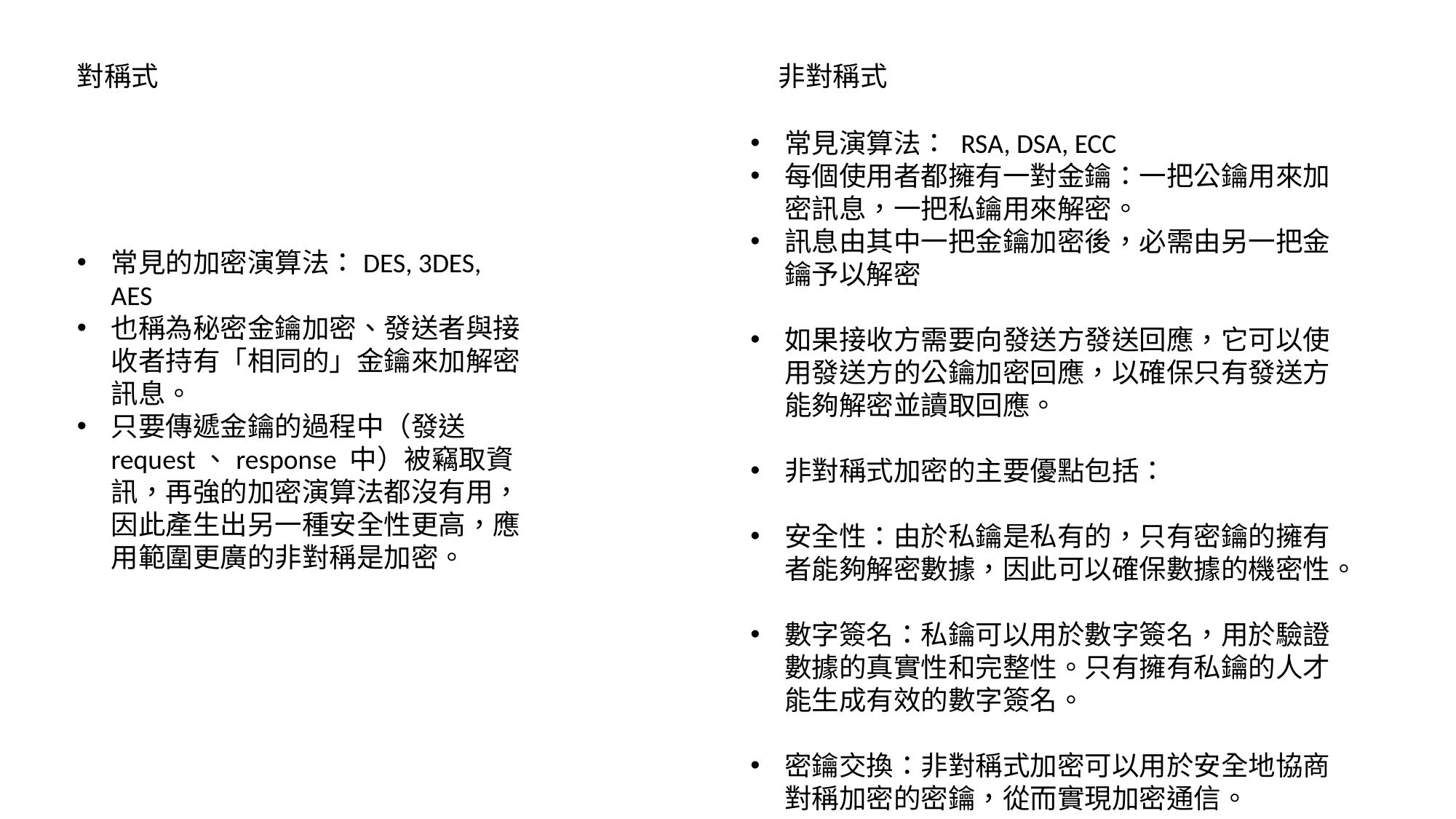

非對稱式
對稱式
常見演算法： RSA, DSA, ECC
每個使用者都擁有一對金鑰：一把公鑰用來加密訊息，一把私鑰用來解密。
訊息由其中一把金鑰加密後，必需由另一把金鑰予以解密

如果接收方需要向發送方發送回應，它可以使用發送方的公鑰加密回應，以確保只有發送方能夠解密並讀取回應。

非對稱式加密的主要優點包括：

安全性：由於私鑰是私有的，只有密鑰的擁有者能夠解密數據，因此可以確保數據的機密性。

數字簽名：私鑰可以用於數字簽名，用於驗證數據的真實性和完整性。只有擁有私鑰的人才能生成有效的數字簽名。

密鑰交換：非對稱式加密可以用於安全地協商對稱加密的密鑰，從而實現加密通信。
常見的加密演算法：DES, 3DES, AES
也稱為秘密金鑰加密、發送者與接收者持有「相同的」金鑰來加解密訊息。
只要傳遞金鑰的過程中（發送 request、response 中）被竊取資訊，再強的加密演算法都沒有用，因此產生出另一種安全性更高，應用範圍更廣的非對稱是加密。